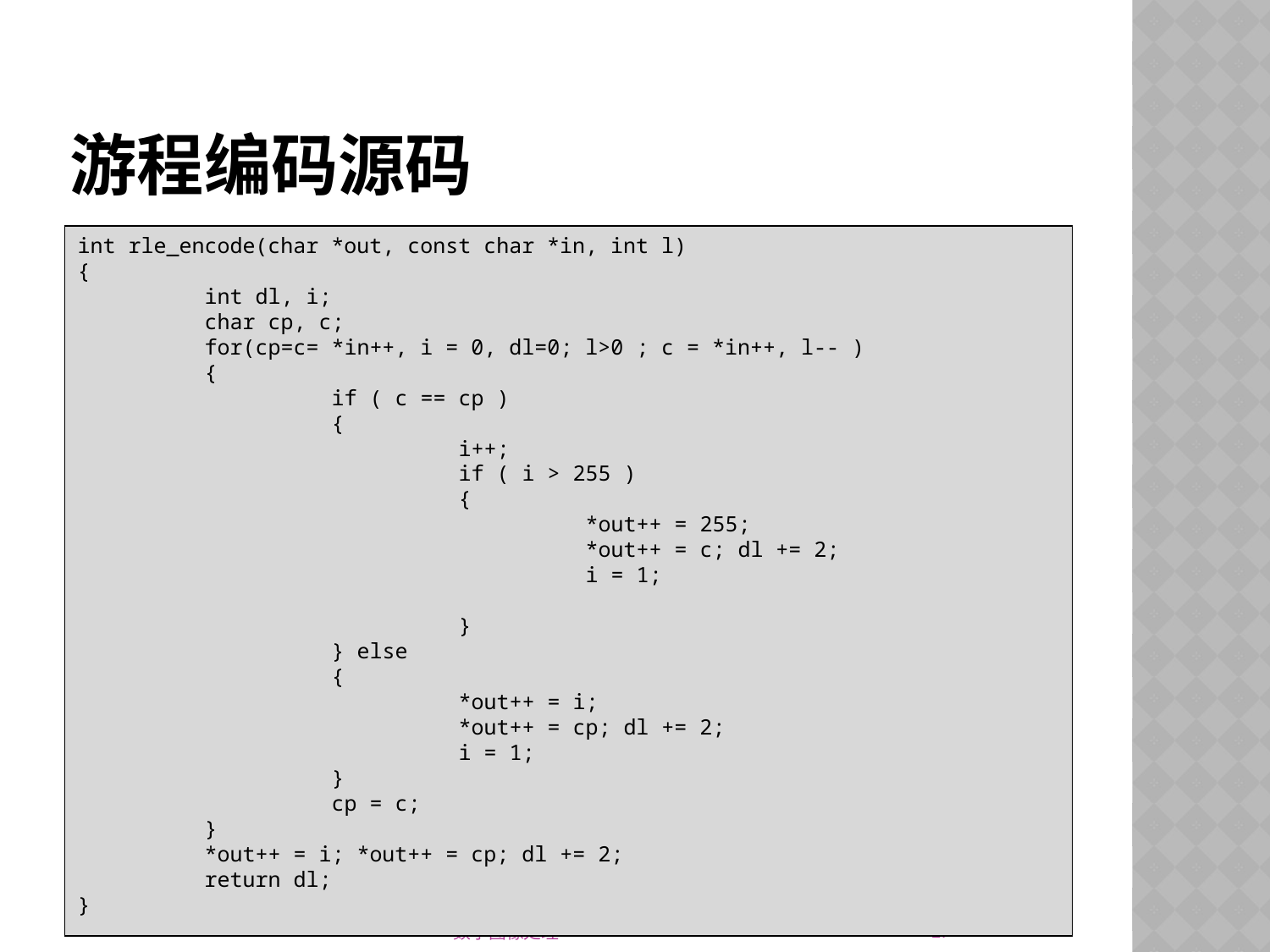

# 游程编码源码

int rle_encode(char *out, const char *in, int l)
{
	int dl, i;
	char cp, c;
	for(cp=c= *in++, i = 0, dl=0; l>0 ; c = *in++, l-- )
	{
		if ( c == cp )
		{
			i++;
			if ( i > 255 )
			{
				*out++ = 255;
				*out++ = c; dl += 2;
				i = 1;

			}
		} else
		{
			*out++ = i;
			*out++ = cp; dl += 2;
			i = 1;
		}
		cp = c;
	}
	*out++ = i; *out++ = cp; dl += 2;
	return dl;
}
27
数字图像处理